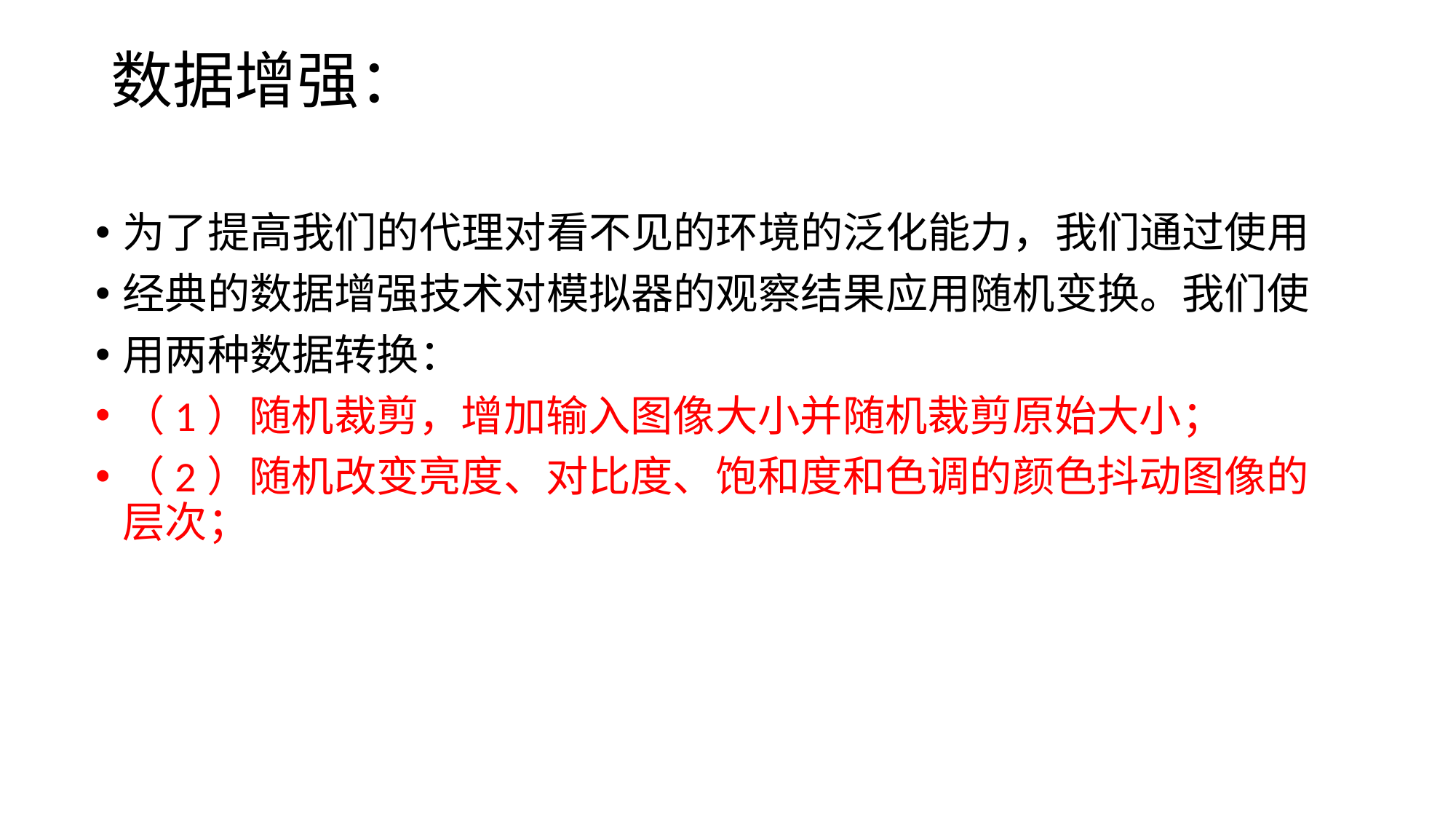

# 数据增强：
为了提高我们的代理对看不见的环境的泛化能力，我们通过使用
经典的数据增强技术对模拟器的观察结果应用随机变换。我们使
用两种数据转换：
（1）随机裁剪，增加输入图像大小并随机裁剪原始大小；
（2）随机改变亮度、对比度、饱和度和色调的颜色抖动图像的层次；